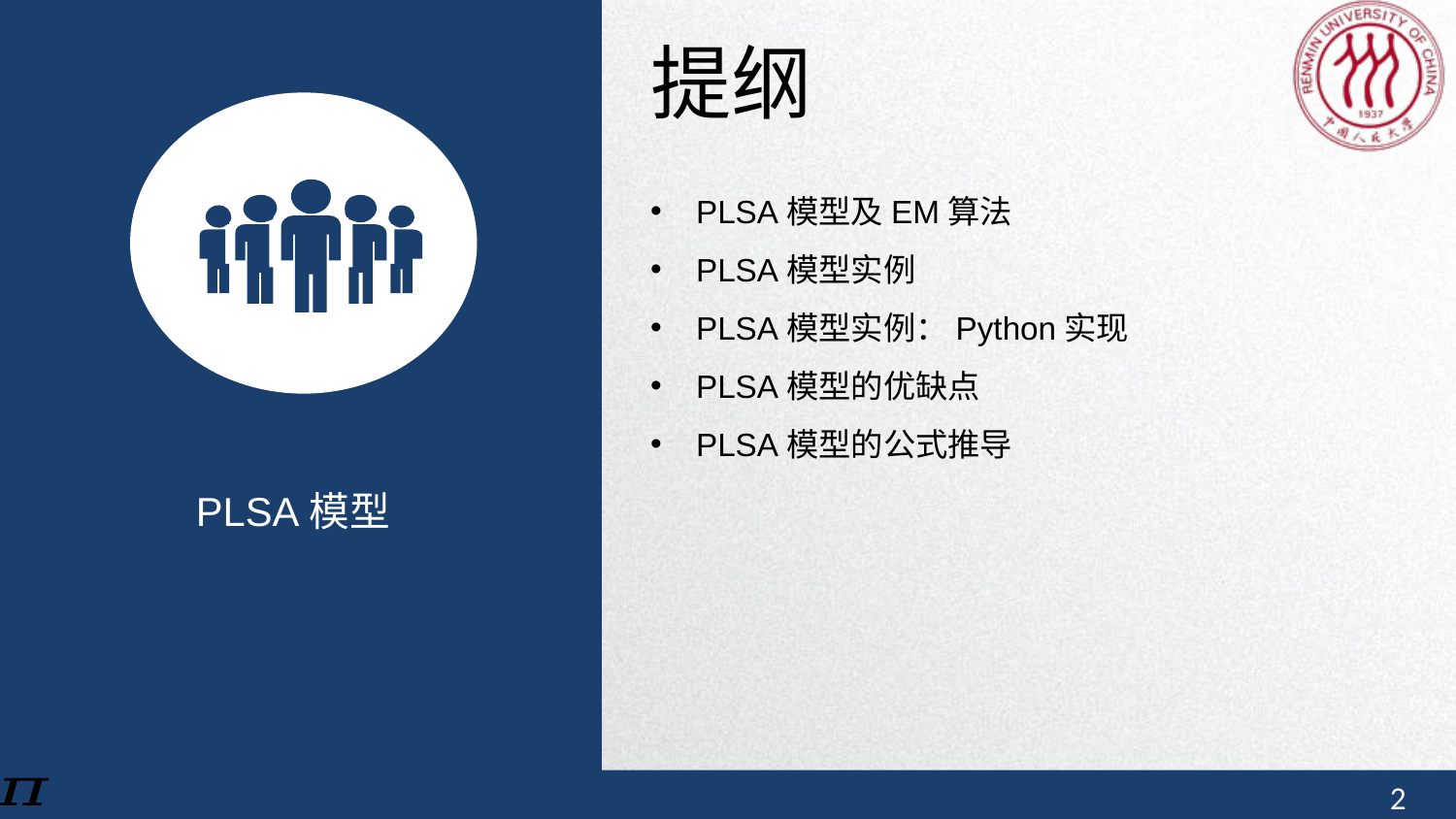

提纲

PLSA模型及EM算法
PLSA模型实例
PLSA模型实例：Python实现
PLSA模型的优缺点
PLSA模型的公式推导
PLSA模型